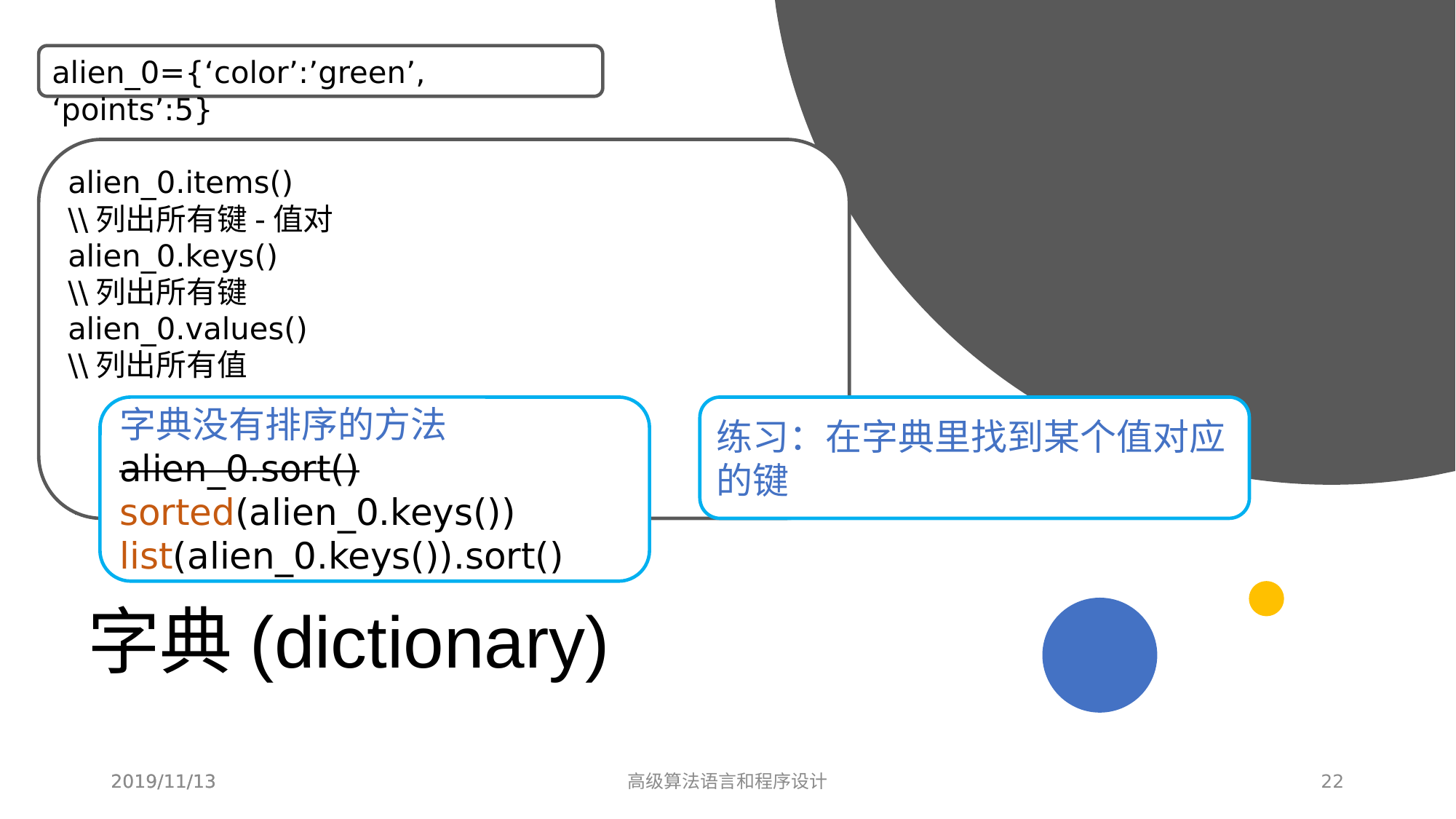

alien_0={‘color’:’green’, ‘points’:5}
alien_0.items()
\\列出所有键-值对
alien_0.keys()
\\列出所有键
alien_0.values()
\\列出所有值

字典没有排序的方法 alien_0.sort()
sorted(alien_0.keys())
list(alien_0.keys()).sort()
练习：在字典里找到某个值对应的键
字典(dictionary)

2019/11/13
2019/11/13
高级算法语言和程序设计
高级算法语言和程序设计
22
22